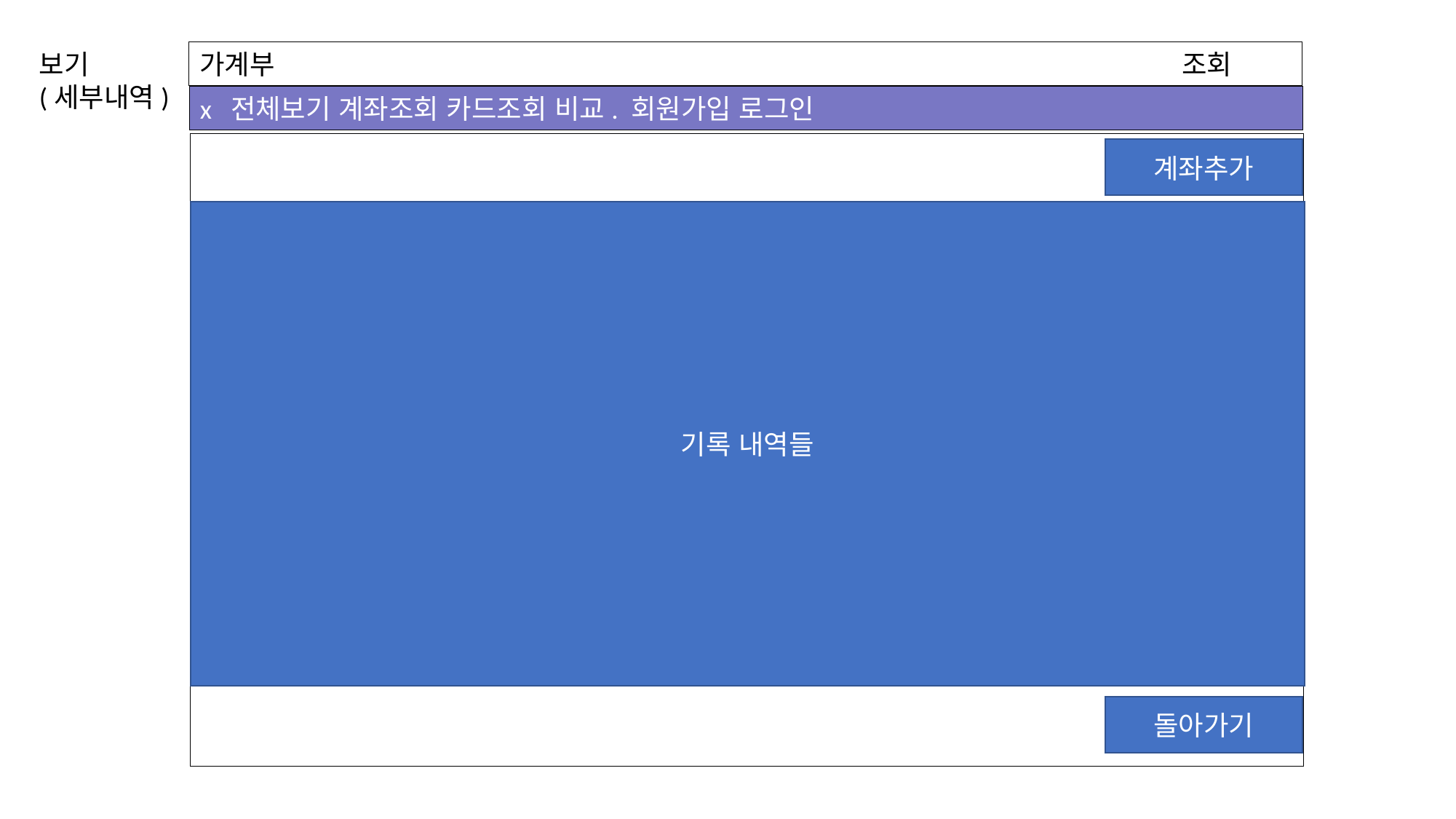

보기
(세부내역)
가계부									조회
x  전체보기 계좌조회 카드조회 비교. 회원가입 로그인

계좌추가
기록 내역들
돌아가기